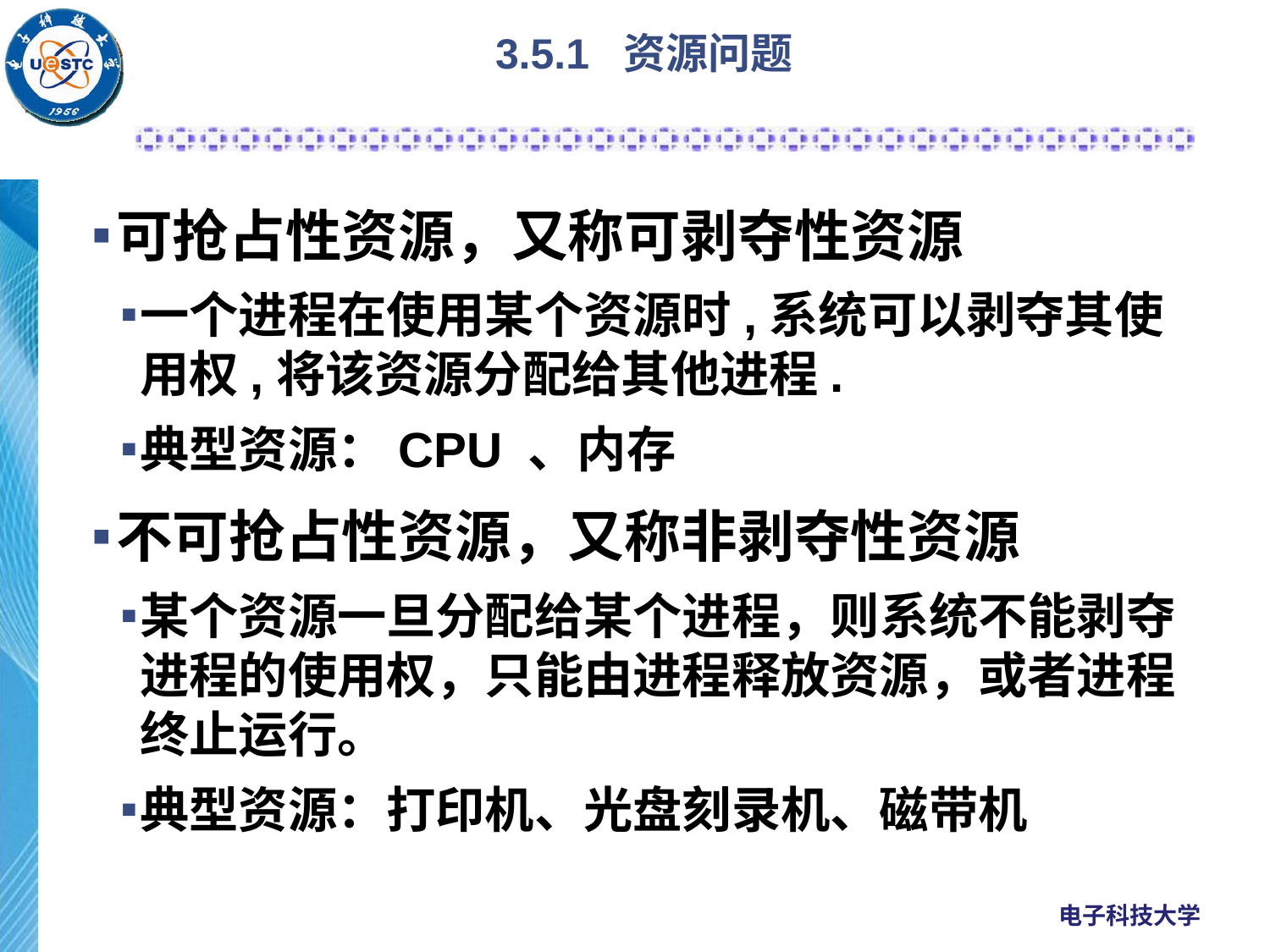

# 3.5.1  资源问题
可抢占性资源，又称可剥夺性资源
一个进程在使用某个资源时,系统可以剥夺其使用权,将该资源分配给其他进程.
典型资源：CPU 、内存
不可抢占性资源，又称非剥夺性资源
某个资源一旦分配给某个进程，则系统不能剥夺进程的使用权，只能由进程释放资源，或者进程终止运行。
典型资源：打印机、光盘刻录机、磁带机